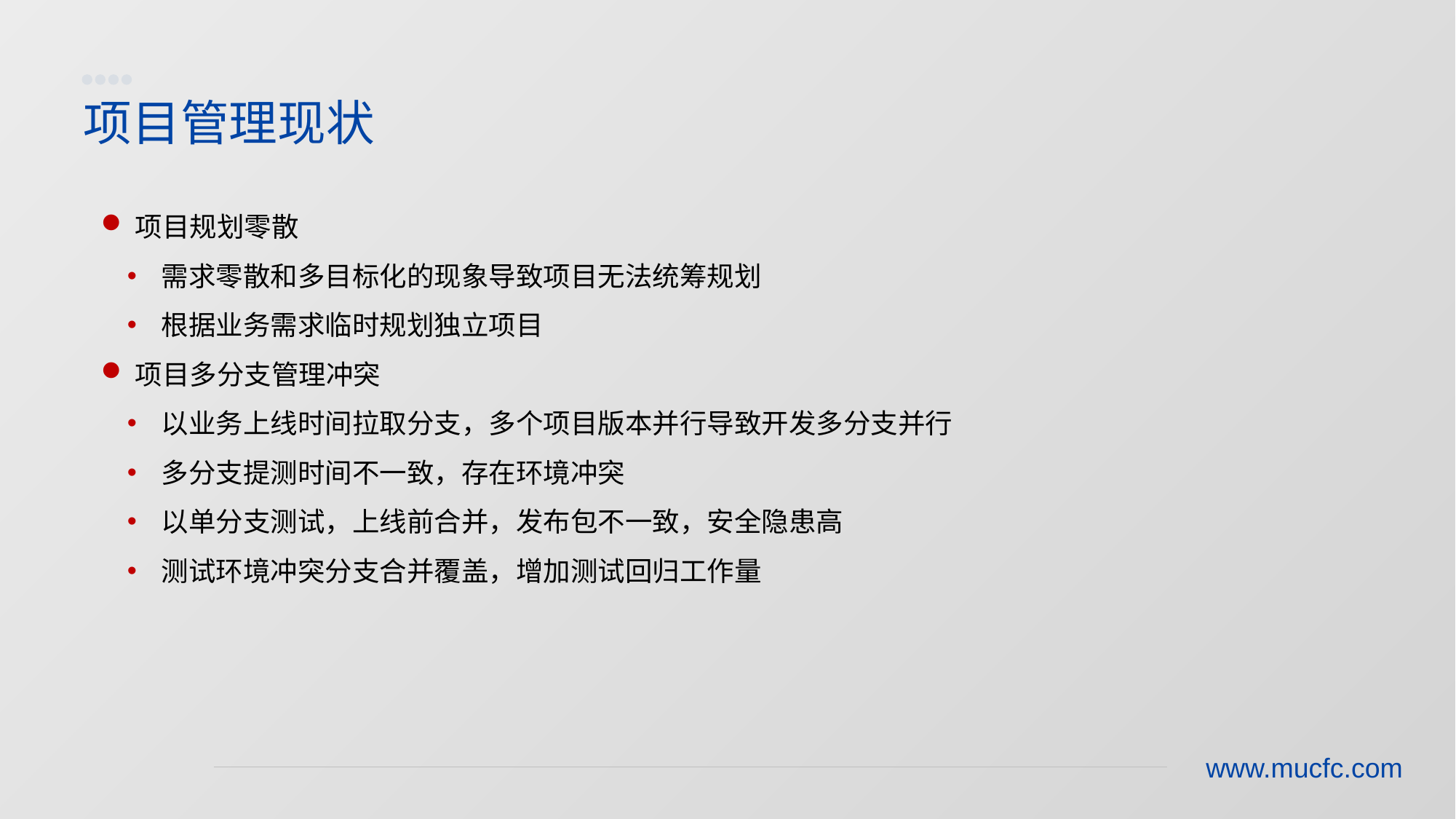

项目管理现状
项目规划零散
需求零散和多目标化的现象导致项目无法统筹规划
根据业务需求临时规划独立项目
项目多分支管理冲突
以业务上线时间拉取分支，多个项目版本并行导致开发多分支并行
多分支提测时间不一致，存在环境冲突
以单分支测试，上线前合并，发布包不一致，安全隐患高
测试环境冲突分支合并覆盖，增加测试回归工作量